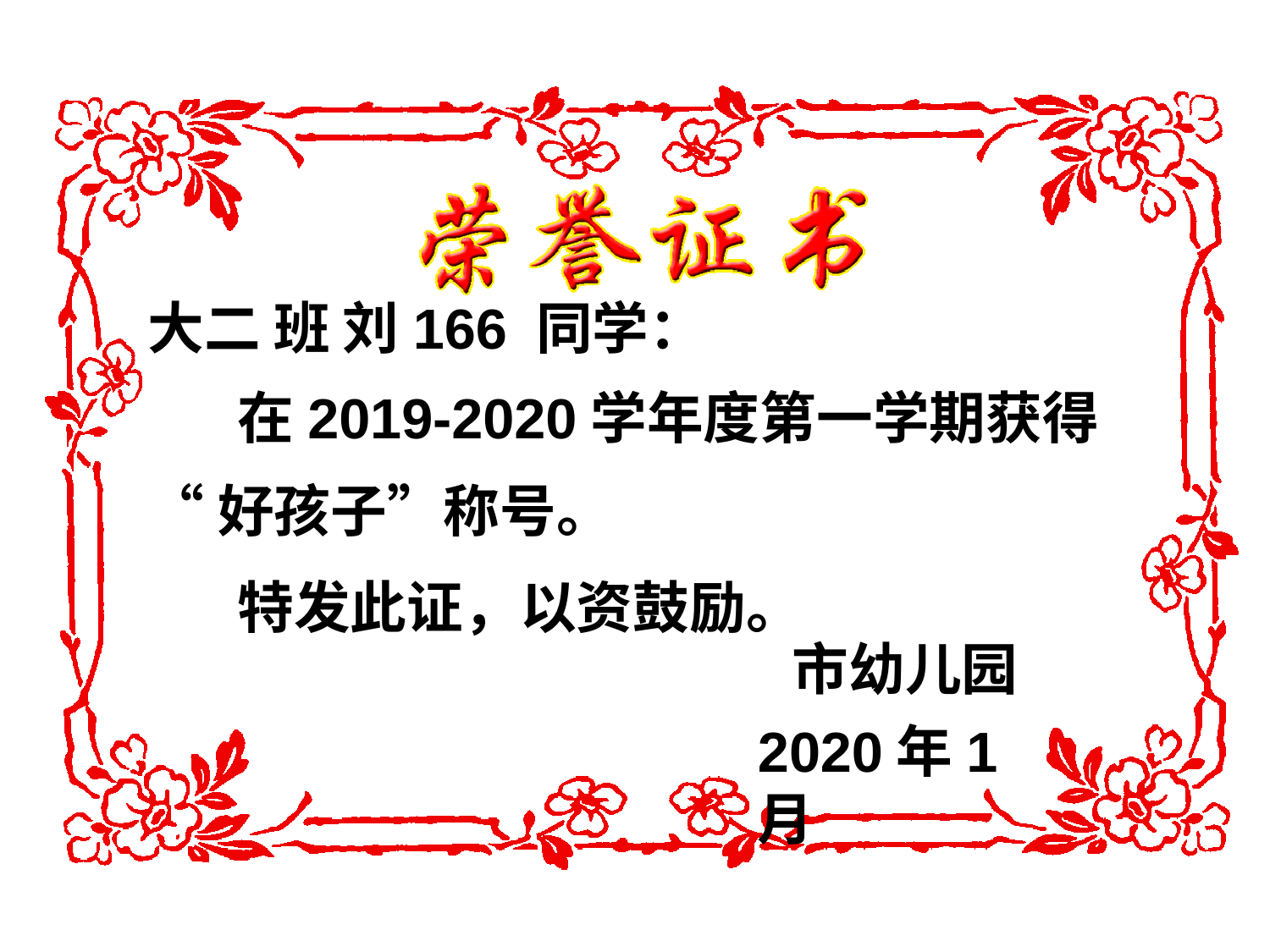

大二 班 刘166 同学：
在2019-2020学年度第一学期获得
“好孩子”称号。
特发此证，以资鼓励。
市幼儿园
2020年1月